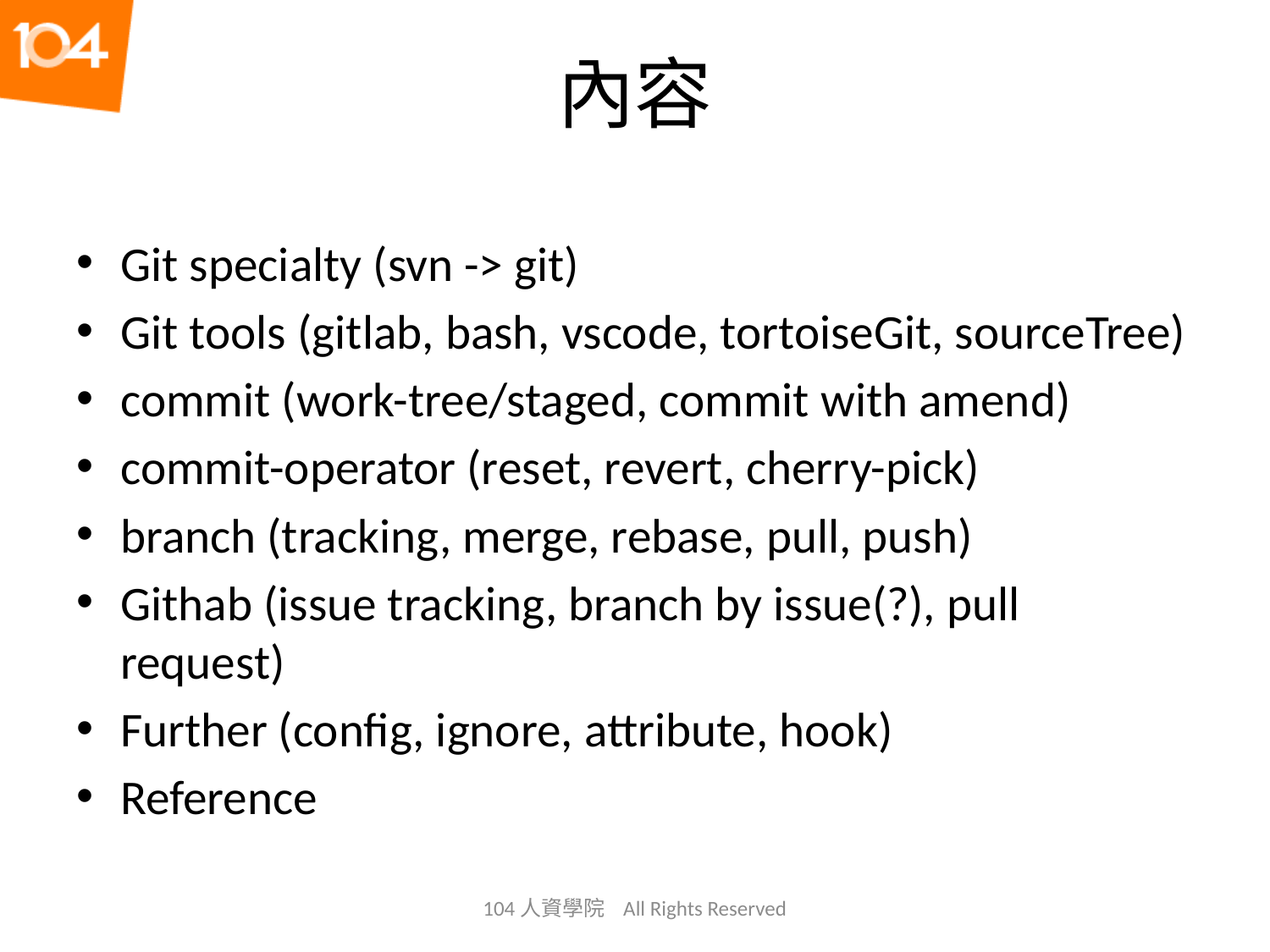

# 內容
Git specialty (svn -> git)
Git tools (gitlab, bash, vscode, tortoiseGit, sourceTree)
commit (work-tree/staged, commit with amend)
commit-operator (reset, revert, cherry-pick)
branch (tracking, merge, rebase, pull, push)
Githab (issue tracking, branch by issue(?), pull request)
Further (config, ignore, attribute, hook)
Reference
104人資學院  All Rights Reserved